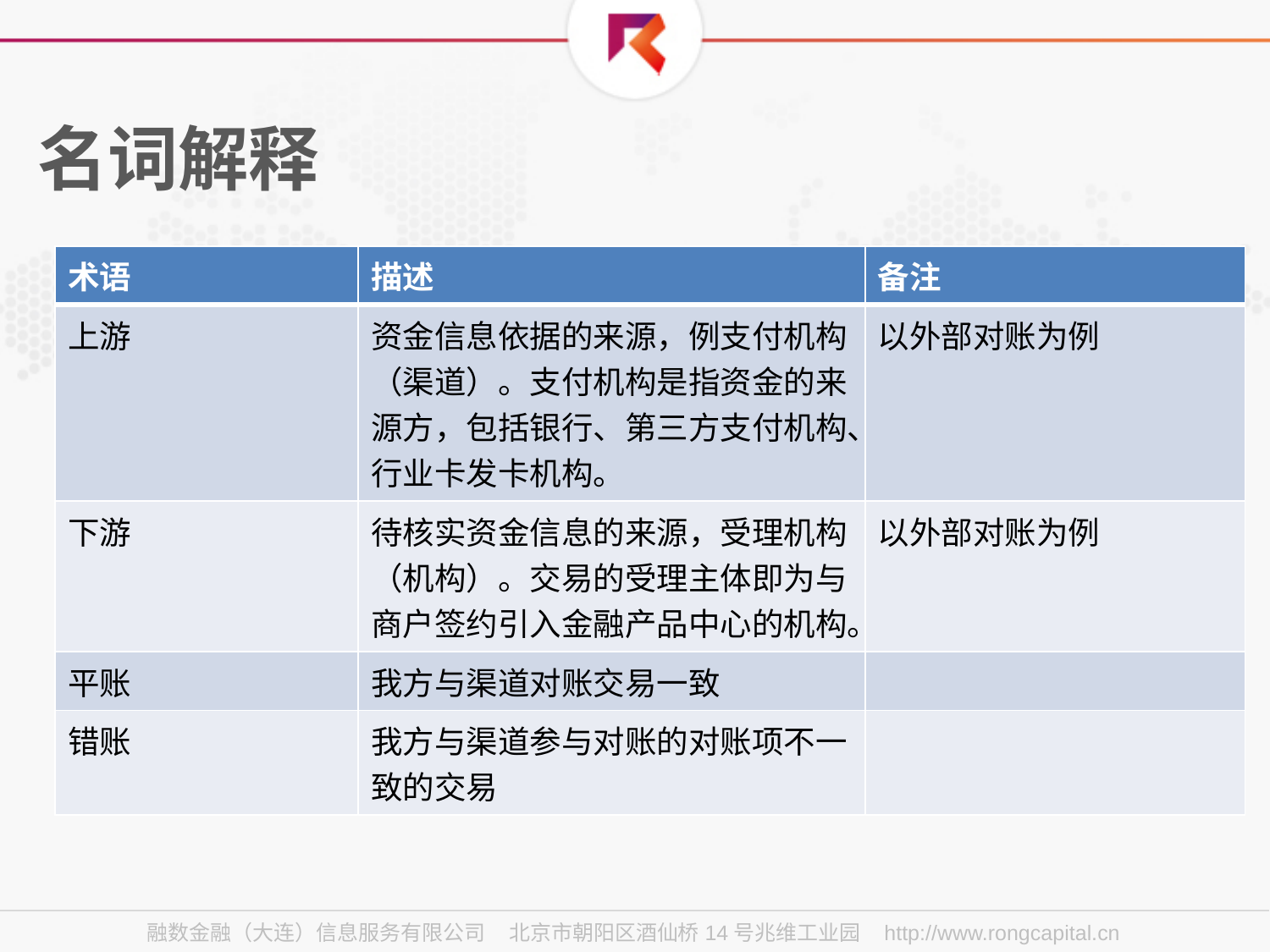

# 名词解释
| 术语 | 描述 | 备注 |
| --- | --- | --- |
| 上游 | 资金信息依据的来源，例支付机构（渠道）。支付机构是指资金的来源方，包括银行、第三方支付机构、行业卡发卡机构。 | 以外部对账为例 |
| 下游 | 待核实资金信息的来源，受理机构（机构）。交易的受理主体即为与商户签约引入金融产品中心的机构。 | 以外部对账为例 |
| 平账 | 我方与渠道对账交易一致 |  |
| 错账 | 我方与渠道参与对账的对账项不一致的交易 |  |